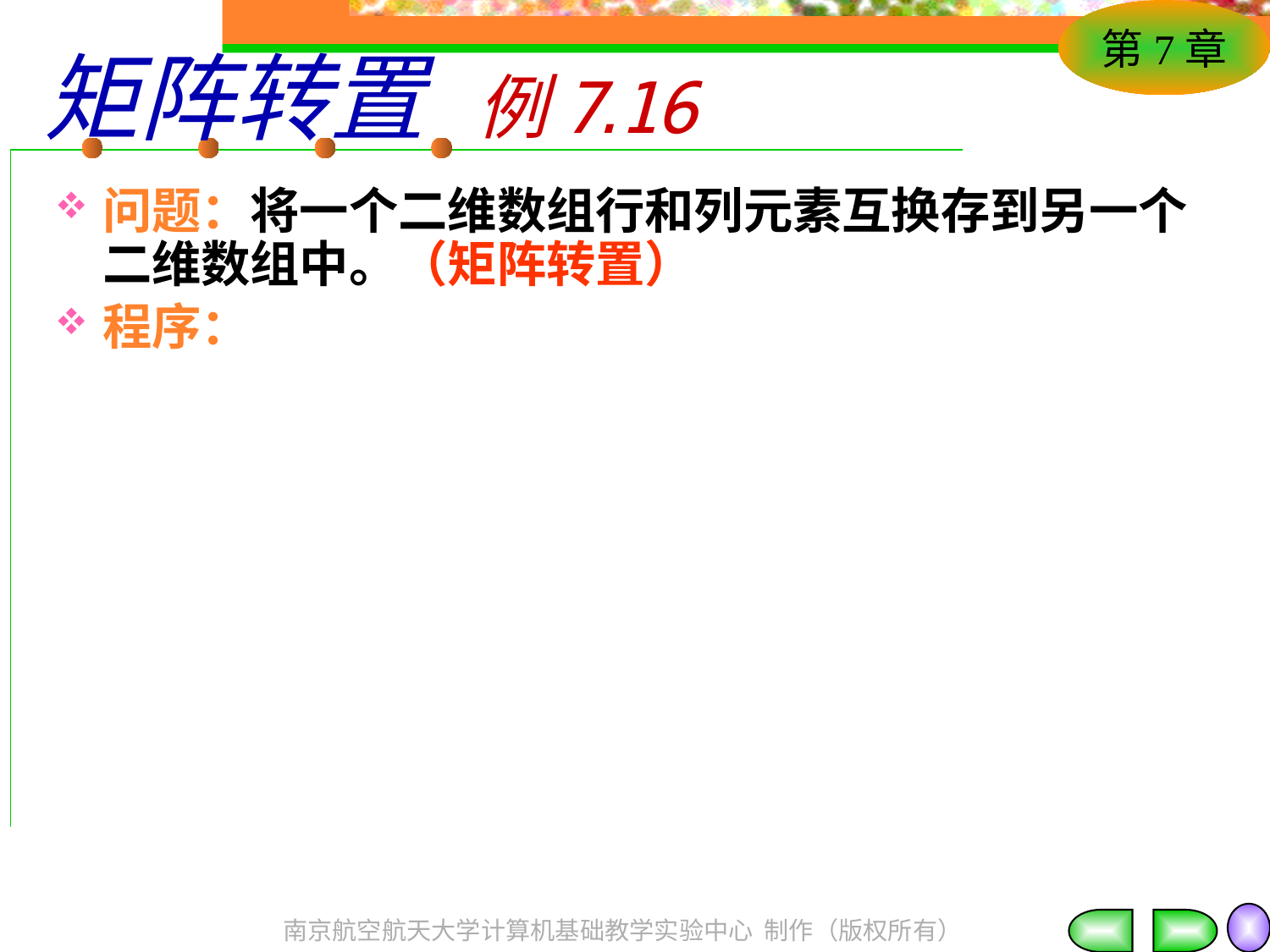

# 矩阵转置   例7.16
问题：将一个二维数组行和列元素互换存到另一个二维数组中。（矩阵转置）
程序：